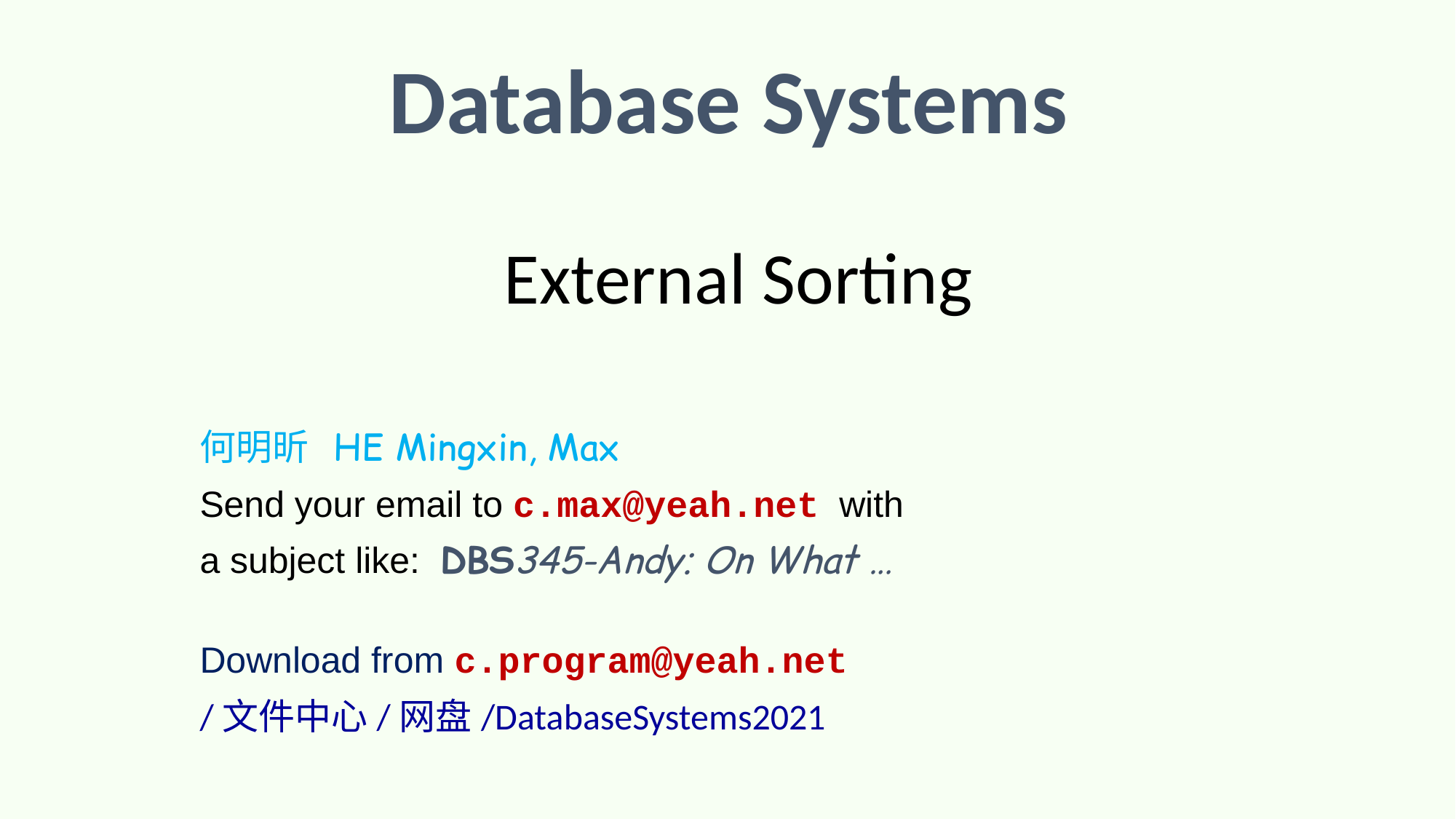

# Database Systems
External Sorting
何明昕  HE Mingxin, Max
Send your email to c.max@yeah.net  with
a subject like:  DBS345-Andy: On What …
Download from c.program@yeah.net
/文件中心/网盘/DatabaseSystems2021